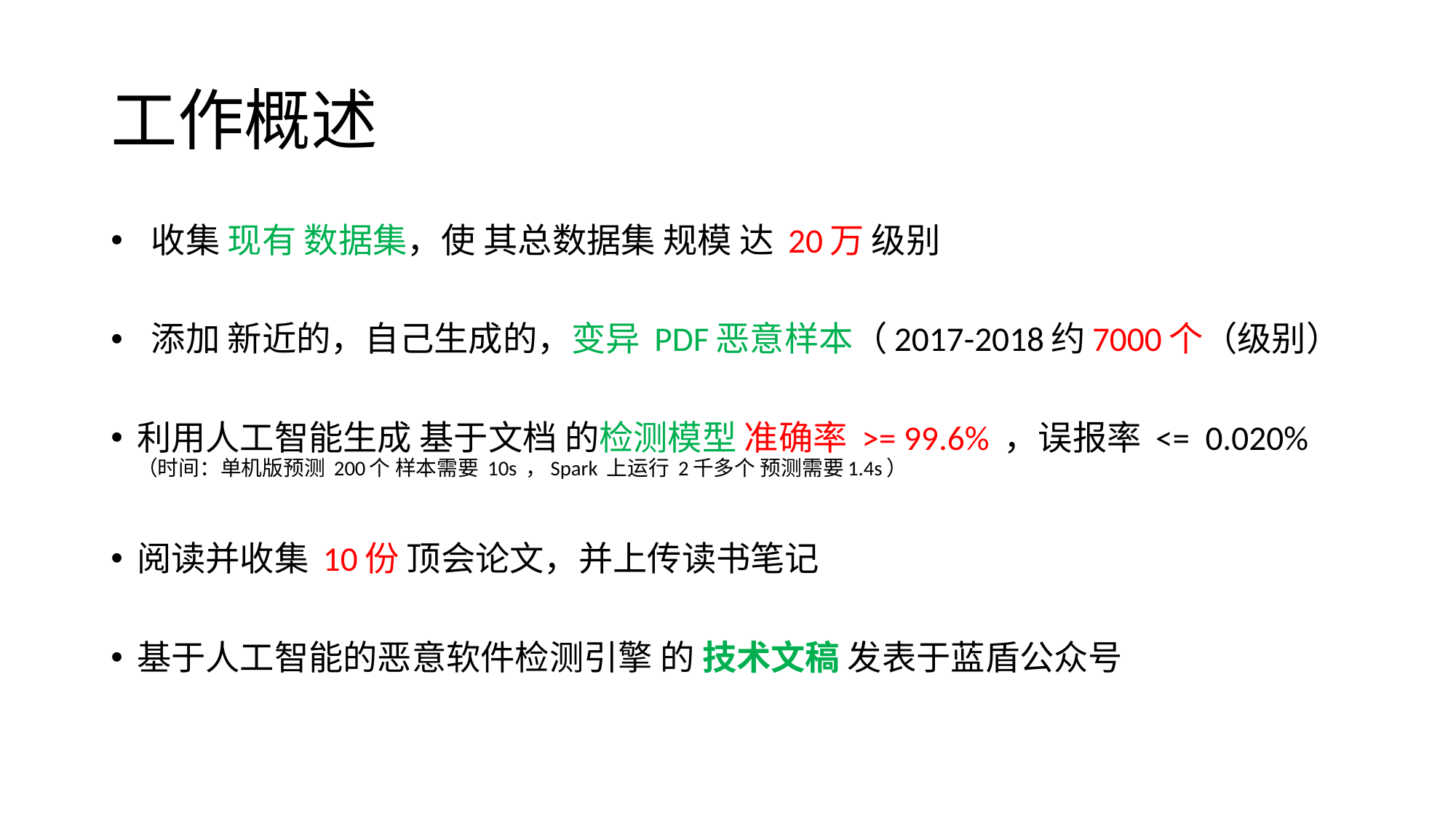

# 工作概述
 收集 现有 数据集，使 其总数据集 规模 达 20万 级别

 添加 新近的，自己生成的，变异 PDF恶意样本（2017-2018约7000个（级别）

利用人工智能生成 基于文档 的检测模型 准确率 >= 99.6% ，误报率 <=  0.020%（时间：单机版预测 200个 样本需要 10s ，Spark 上运行 2千多个 预测需要1.4s）

阅读并收集 10份 顶会论文，并上传读书笔记

基于人工智能的恶意软件检测引擎 的 技术文稿 发表于蓝盾公众号